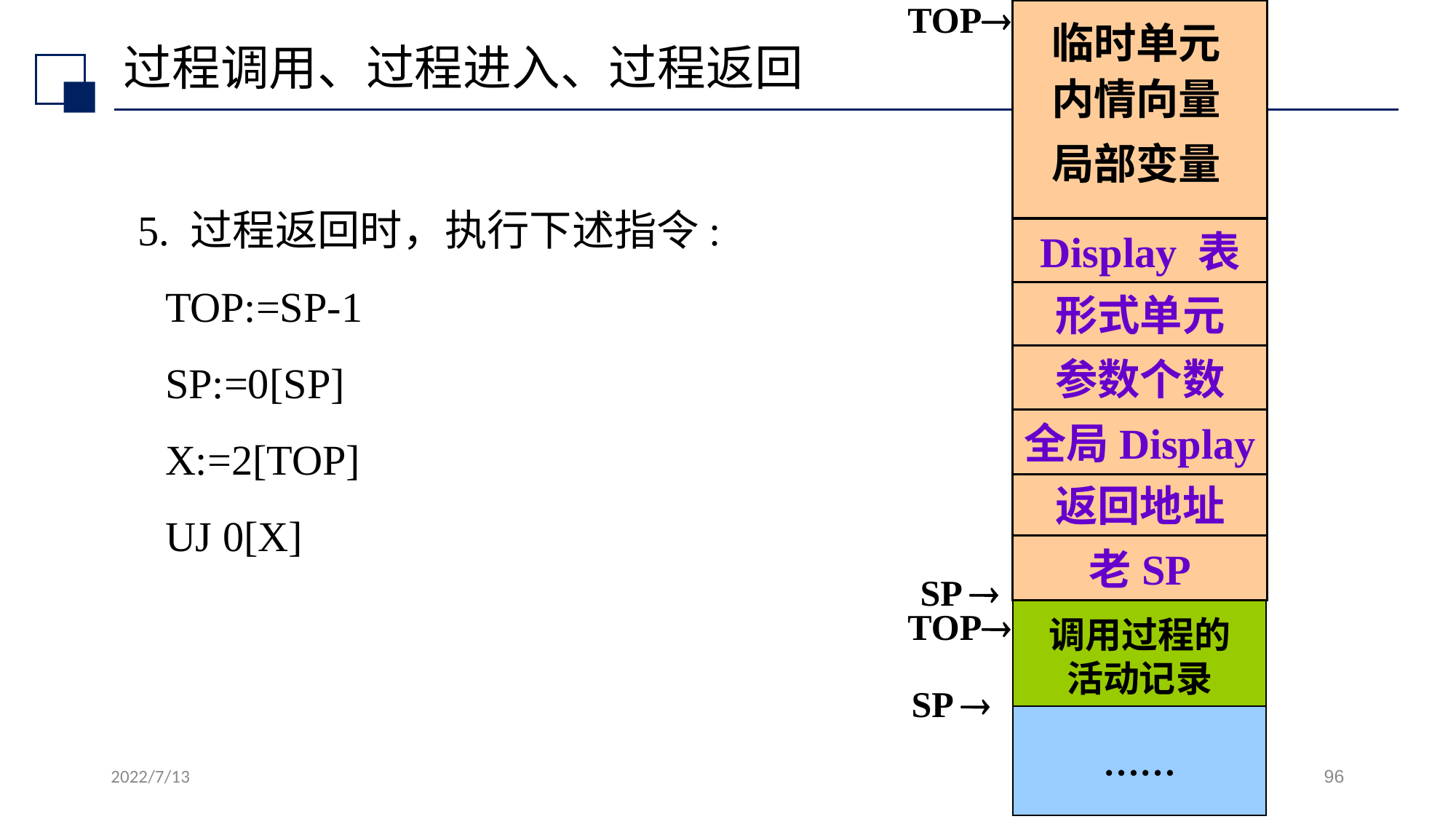

TOP→

临时单元
# 过程调用、过程进入、过程返回
内情向量
局部变量
5. 过程返回时，执行下述指令:
	TOP:=SP-1
	SP:=0[SP]
	X:=2[TOP]
	UJ 0[X]
Display 表
形式单元
参数个数
全局Display
返回地址
老SP
SP →
调用过程的
活动记录
TOP→
SP →
……
2022/7/13
96